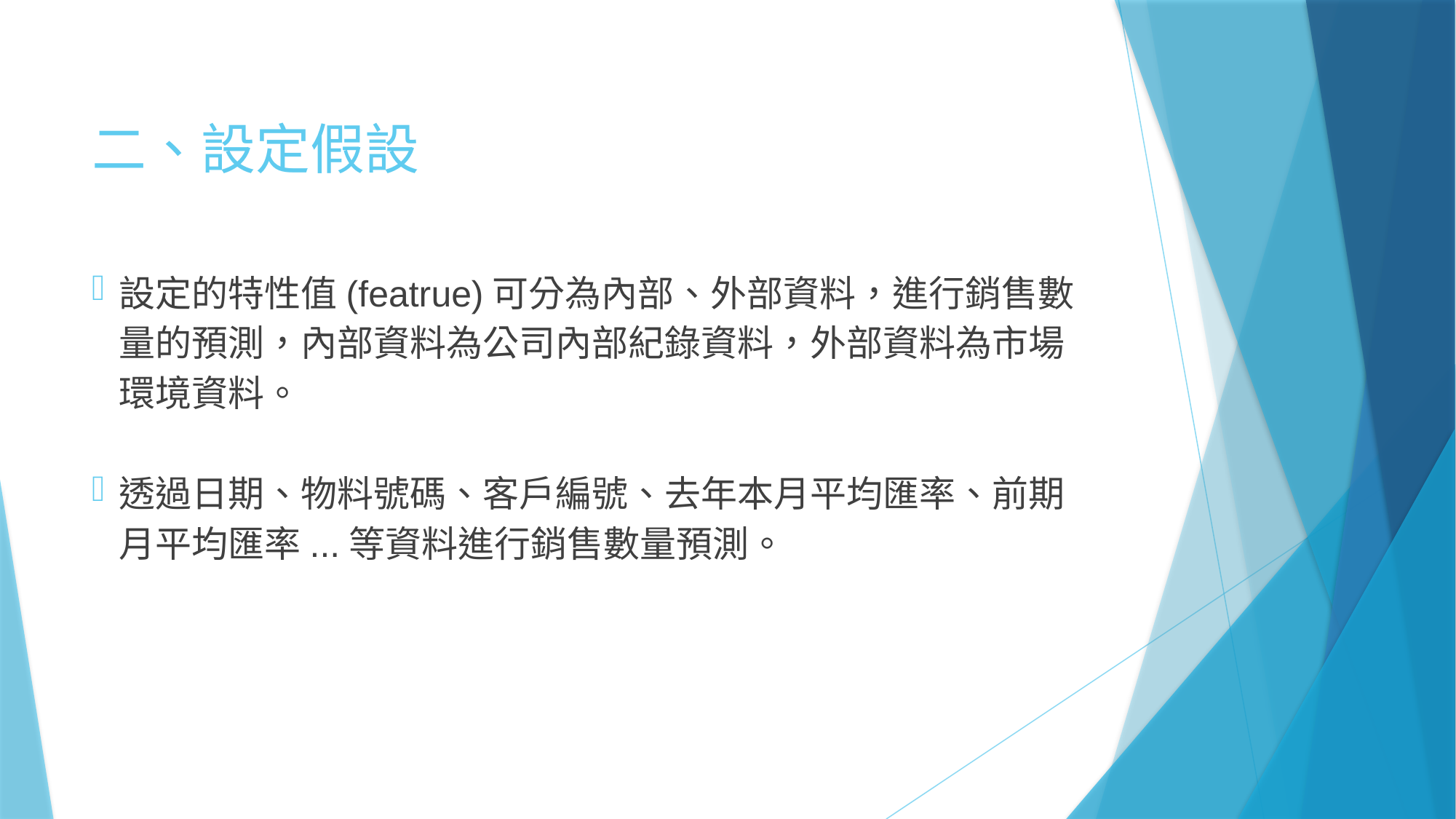

# 二、設定假設
設定的特性值(featrue)可分為內部、外部資料，進行銷售數量的預測，內部資料為公司內部紀錄資料，外部資料為市場環境資料。

透過日期、物料號碼、客戶編號、去年本月平均匯率、前期月平均匯率...等資料進行銷售數量預測。